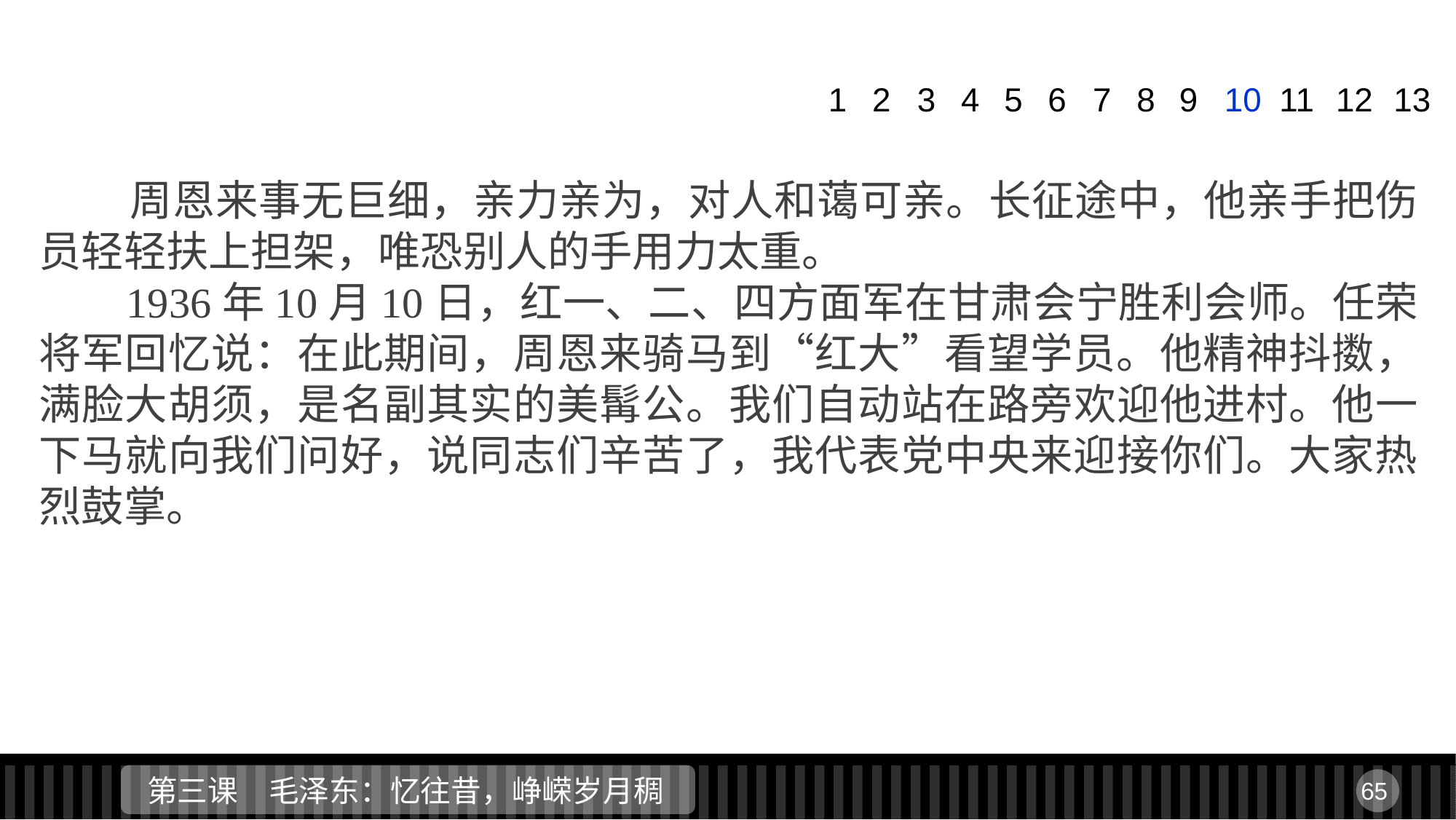

1
2
3
4
5
6
7
8
9
10
11
12
13
        周恩来事无巨细，亲力亲为，对人和蔼可亲。长征途中，他亲手把伤员轻轻扶上担架，唯恐别人的手用力太重。
        1936年10月10日，红一、二、四方面军在甘肃会宁胜利会师。任荣将军回忆说：在此期间，周恩来骑马到“红大”看望学员。他精神抖擞，满脸大胡须，是名副其实的美髯公。我们自动站在路旁欢迎他进村。他一下马就向我们问好，说同志们辛苦了，我代表党中央来迎接你们。大家热烈鼓掌。